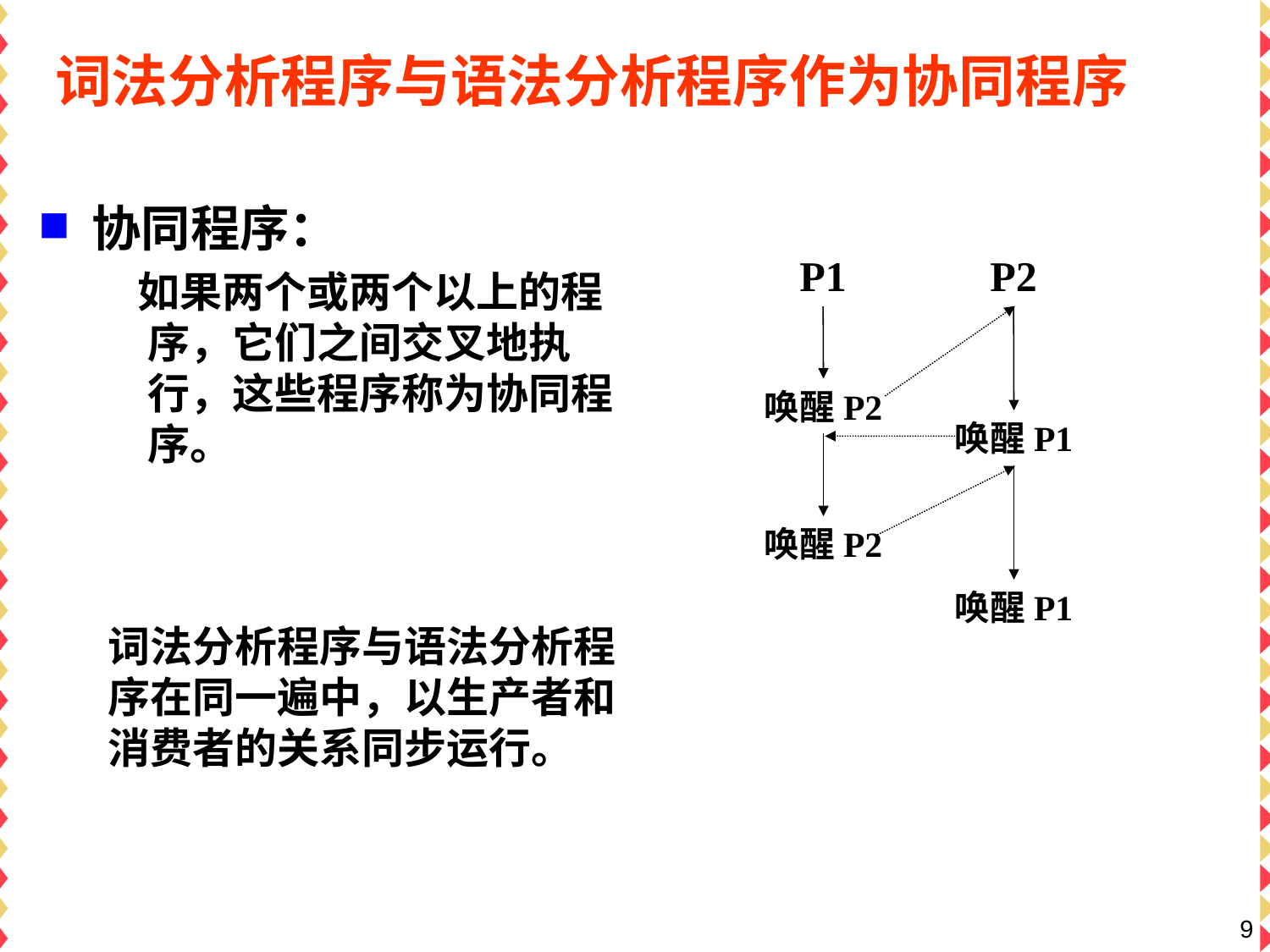

# 词法分析程序与语法分析程序作为协同程序
协同程序：
  如果两个或两个以上的程序，它们之间交叉地执行，这些程序称为协同程序。
P1
P2

唤醒P2
唤醒P1
唤醒P2

唤醒P1

词法分析程序与语法分析程序在同一遍中，以生产者和消费者的关系同步运行。
9